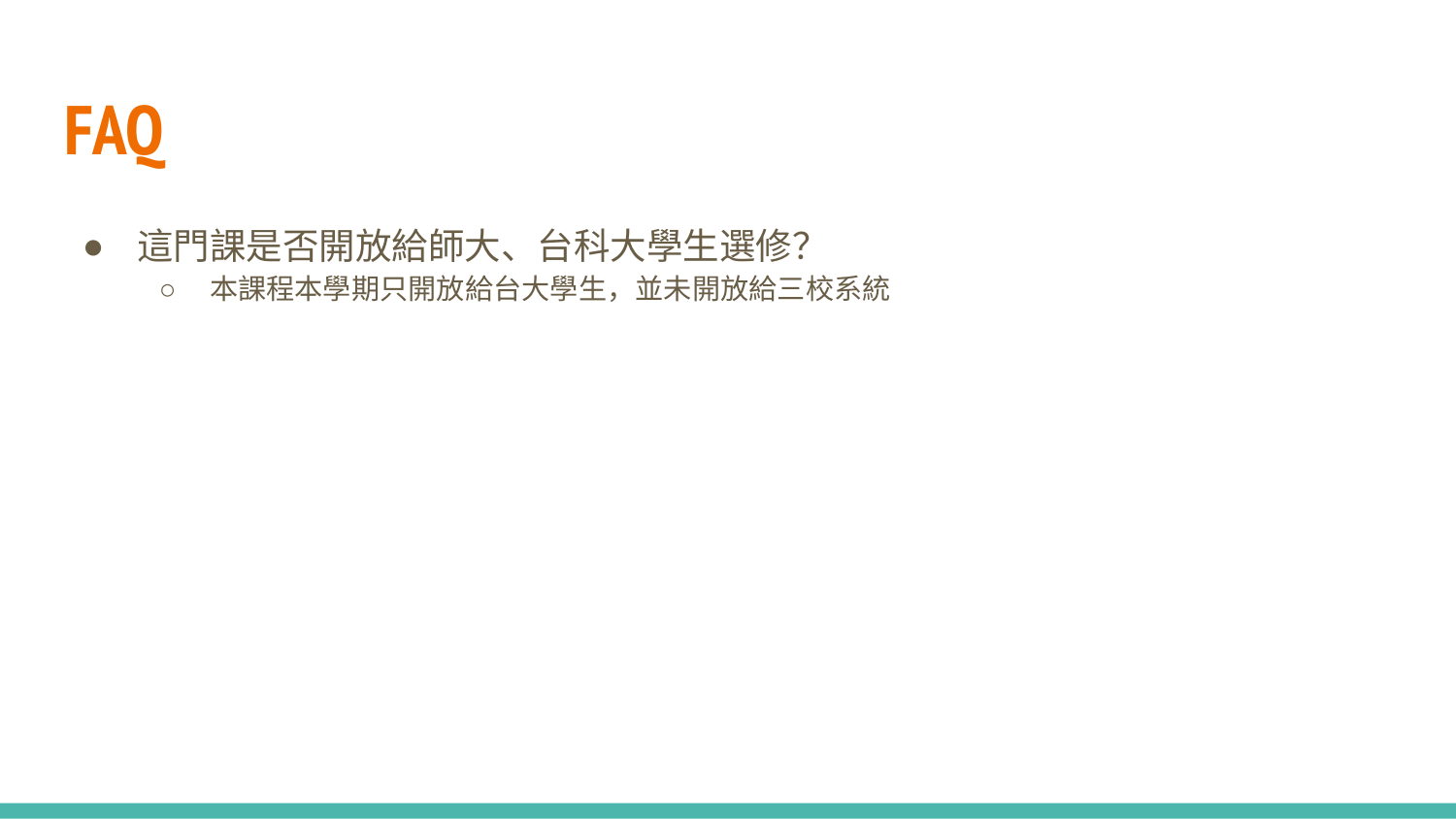

# FAQ
這門課是否開放給師大、台科大學生選修？
本課程本學期只開放給台大學生，並未開放給三校系統